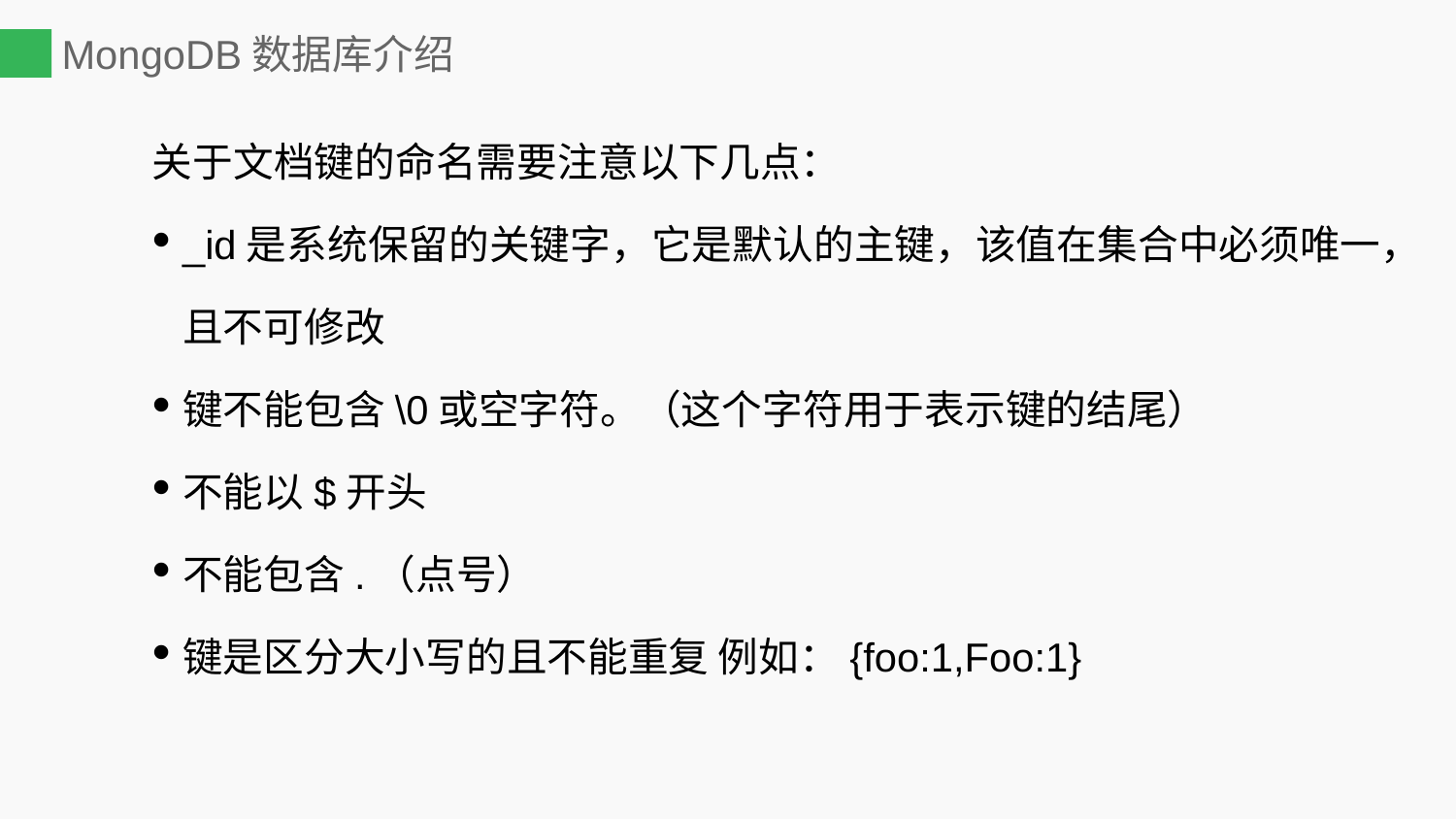

# MongoDB数据库介绍
关于文档键的命名需要注意以下几点：
_id是系统保留的关键字，它是默认的主键，该值在集合中必须唯一，且不可修改
键不能包含\0或空字符。（这个字符用于表示键的结尾）
不能以$开头
不能包含.（点号）
键是区分大小写的且不能重复 例如：{foo:1,Foo:1}